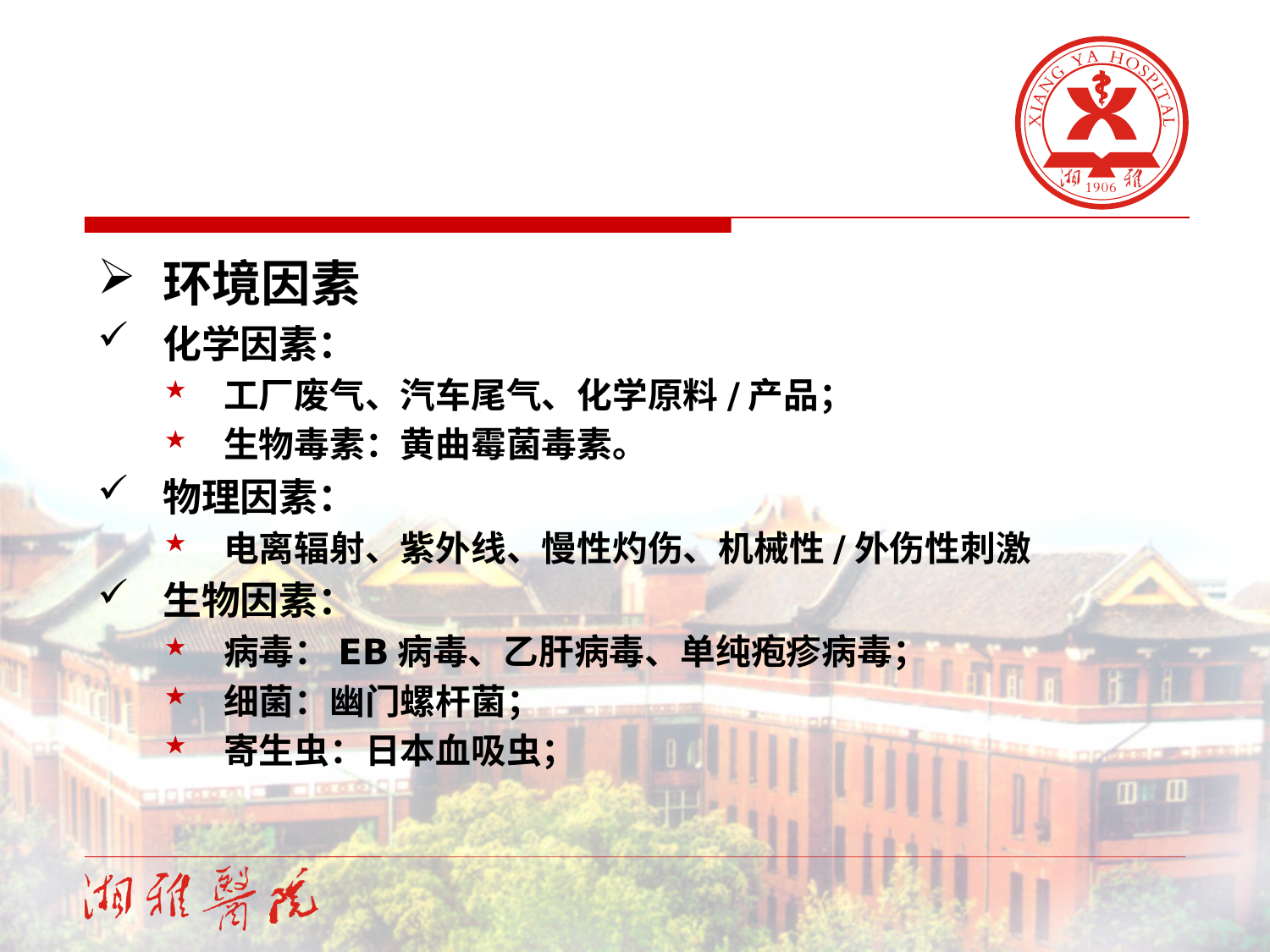

环境因素
化学因素：
工厂废气、汽车尾气、化学原料/产品；
生物毒素：黄曲霉菌毒素。
物理因素：
电离辐射、紫外线、慢性灼伤、机械性/外伤性刺激
生物因素：
病毒：EB病毒、乙肝病毒、单纯疱疹病毒；
细菌：幽门螺杆菌；
寄生虫：日本血吸虫；